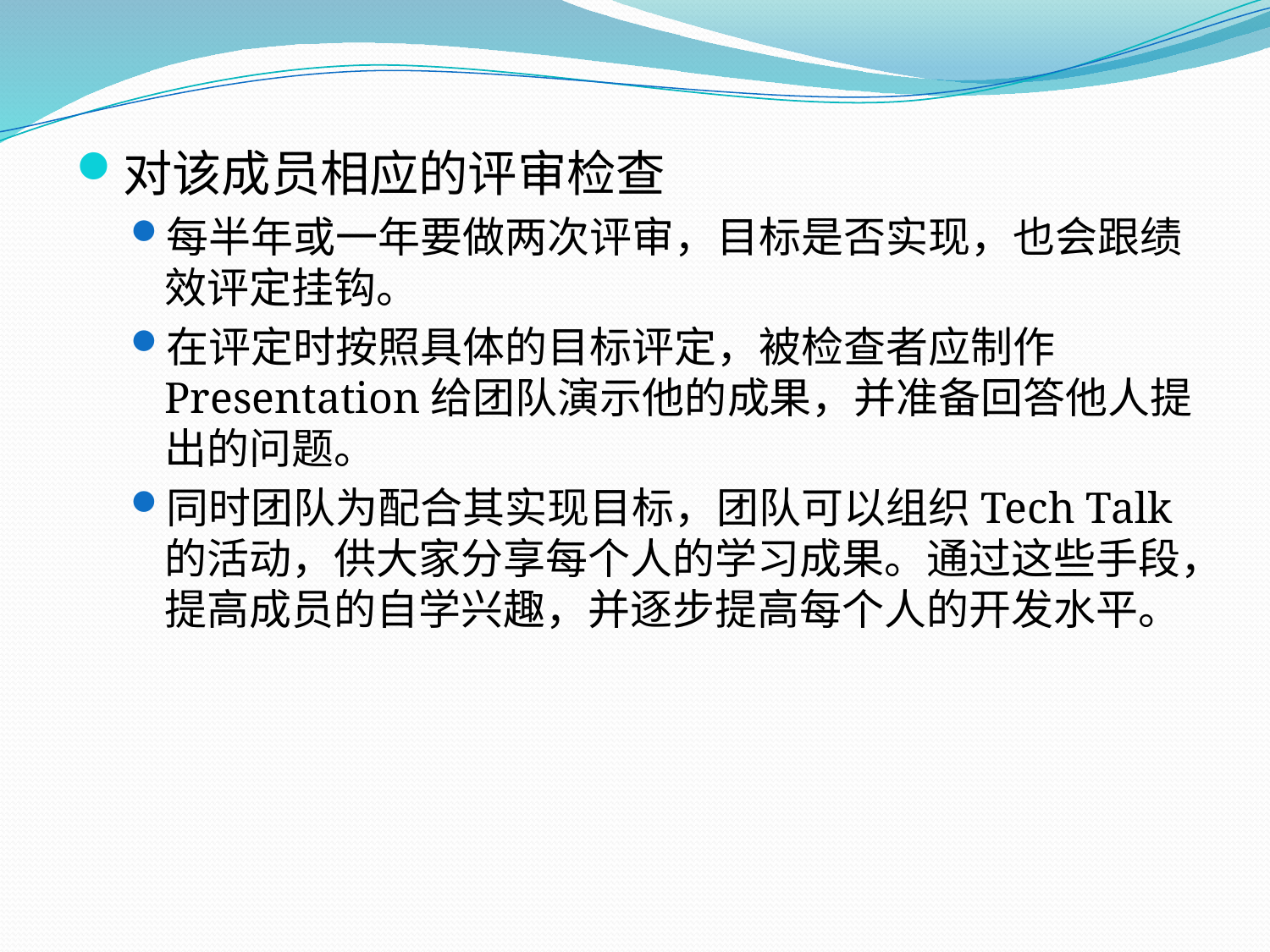

对该成员相应的评审检查
每半年或一年要做两次评审，目标是否实现，也会跟绩效评定挂钩。
在评定时按照具体的目标评定，被检查者应制作Presentation给团队演示他的成果，并准备回答他人提出的问题。
同时团队为配合其实现目标，团队可以组织Tech Talk 的活动，供大家分享每个人的学习成果。通过这些手段，提高成员的自学兴趣，并逐步提高每个人的开发水平。